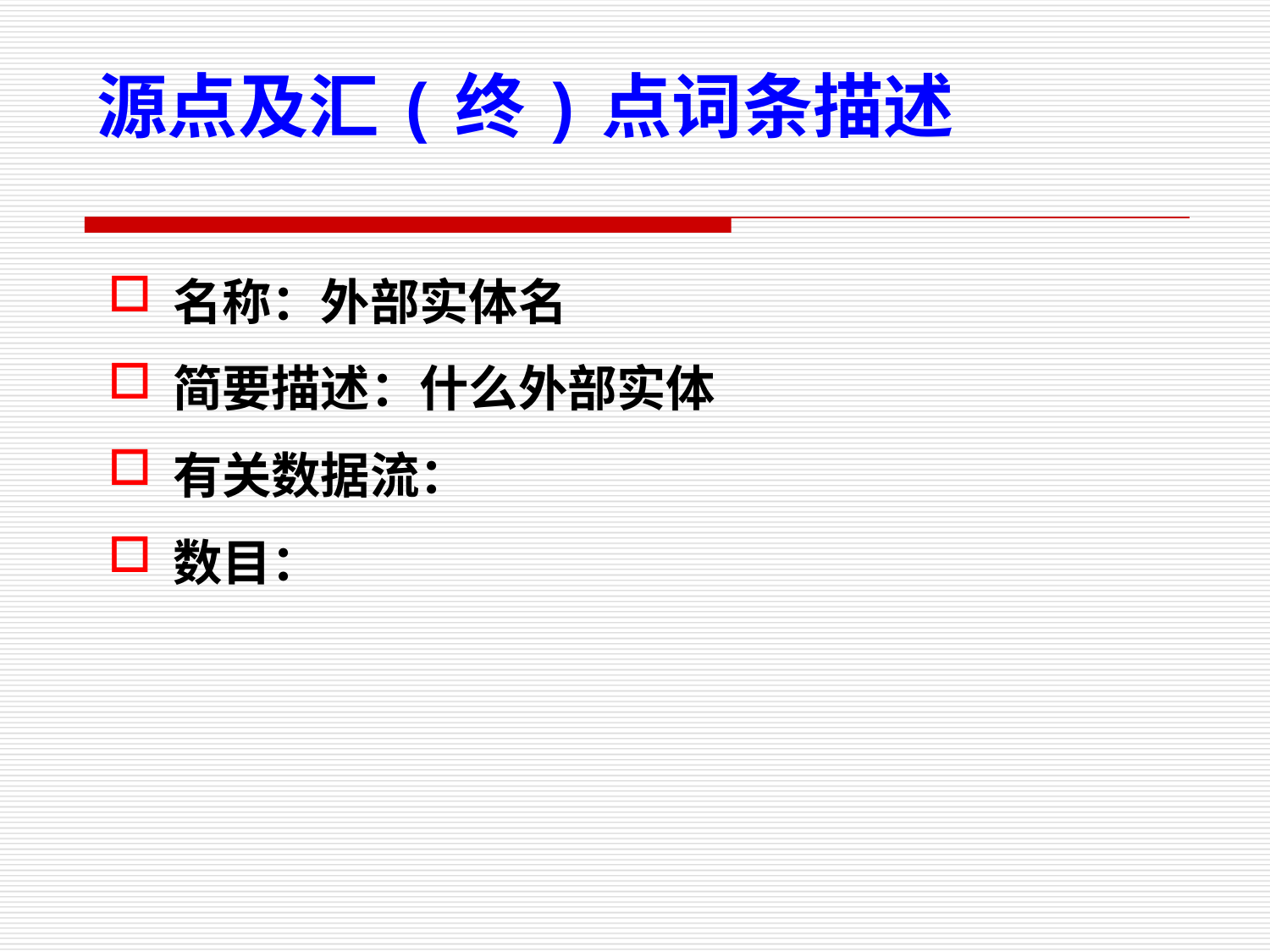

源点及汇(终)点词条描述
名称：外部实体名
简要描述：什么外部实体
有关数据流：
数目：